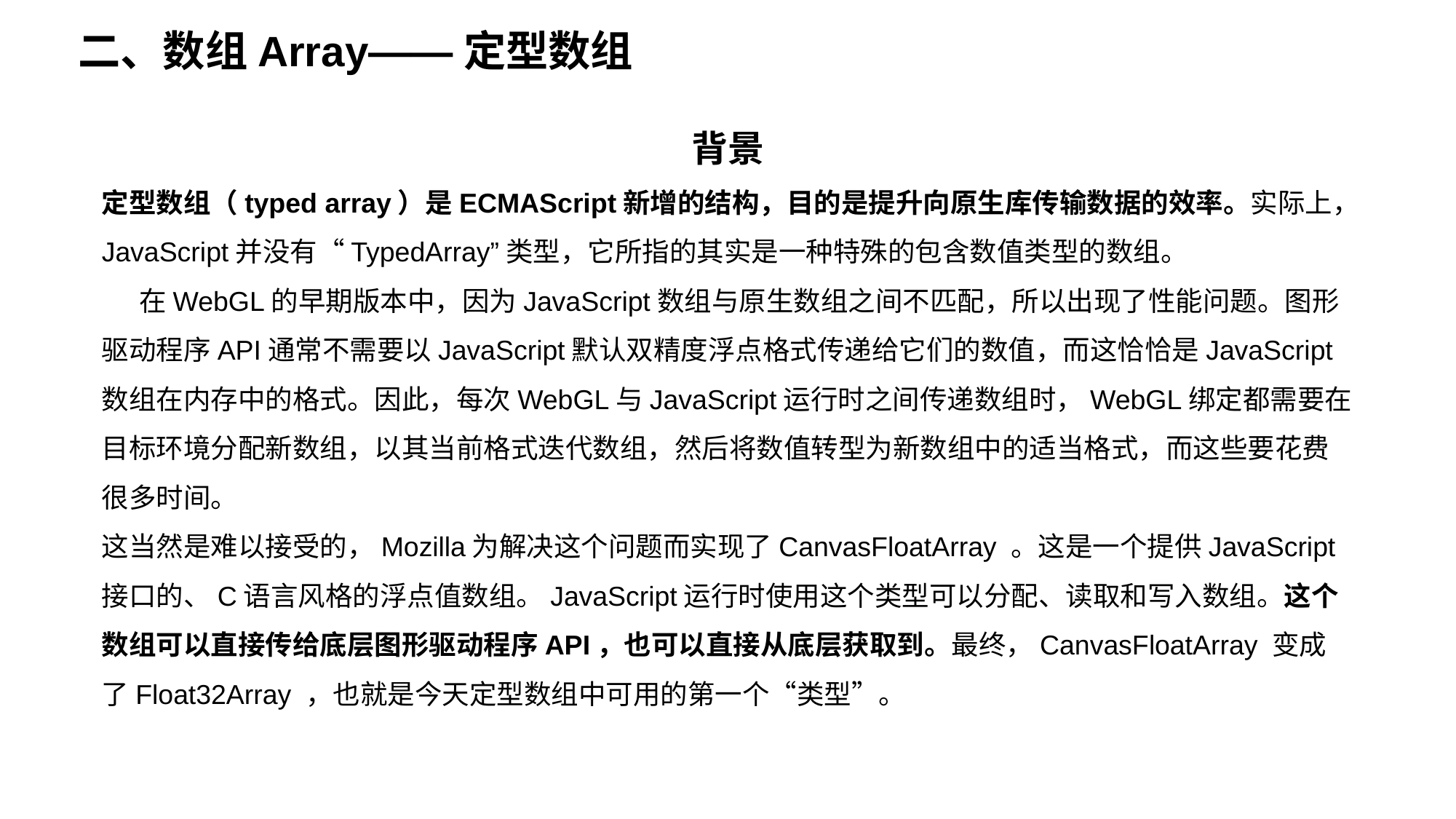

二、数组Array——定型数组
背景
定型数组（typed array）是ECMAScript新增的结构，目的是提升向原生库传输数据的效率。实际上，JavaScript并没有“TypedArray”类型，它所指的其实是一种特殊的包含数值类型的数组。
     在WebGL的早期版本中，因为JavaScript数组与原生数组之间不匹配，所以出现了性能问题。图形驱动程序API通常不需要以JavaScript默认双精度浮点格式传递给它们的数值，而这恰恰是JavaScript数组在内存中的格式。因此，每次WebGL与JavaScript运行时之间传递数组时，WebGL绑定都需要在目标环境分配新数组，以其当前格式迭代数组，然后将数值转型为新数组中的适当格式，而这些要花费很多时间。
这当然是难以接受的，Mozilla为解决这个问题而实现了CanvasFloatArray 。这是一个提供JavaScript接口的、C语言风格的浮点值数组。JavaScript运行时使用这个类型可以分配、读取和写入数组。这个数组可以直接传给底层图形驱动程序API，也可以直接从底层获取到。最终，CanvasFloatArray 变成了Float32Array ，也就是今天定型数组中可用的第一个“类型”。